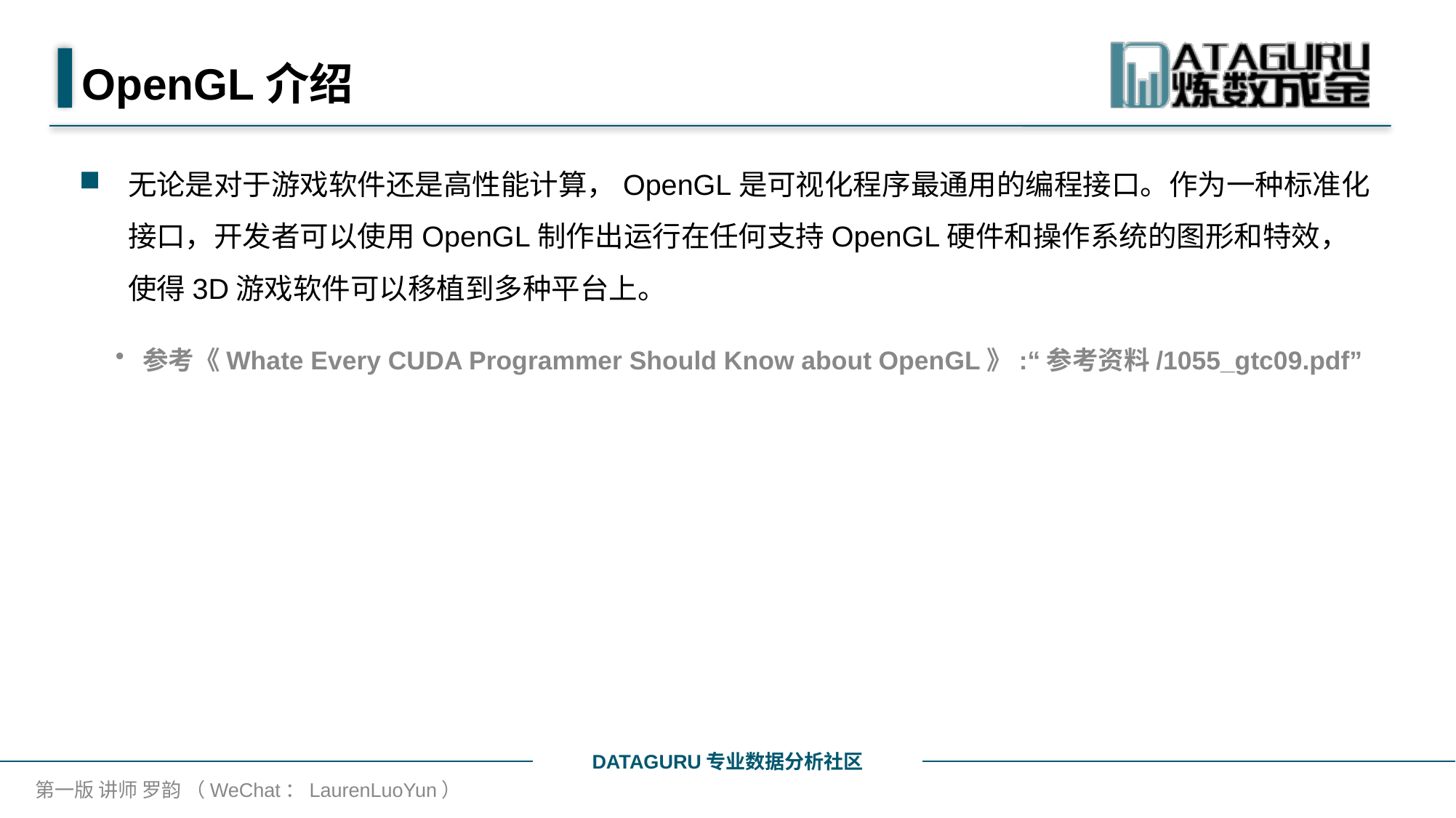

# OpenGL介绍
无论是对于游戏软件还是高性能计算，OpenGL是可视化程序最通用的编程接口。作为一种标准化接口，开发者可以使用OpenGL制作出运行在任何支持OpenGL硬件和操作系统的图形和特效，使得3D游戏软件可以移植到多种平台上。
参考《Whate Every CUDA Programmer Should Know about OpenGL》:“参考资料/1055_gtc09.pdf”